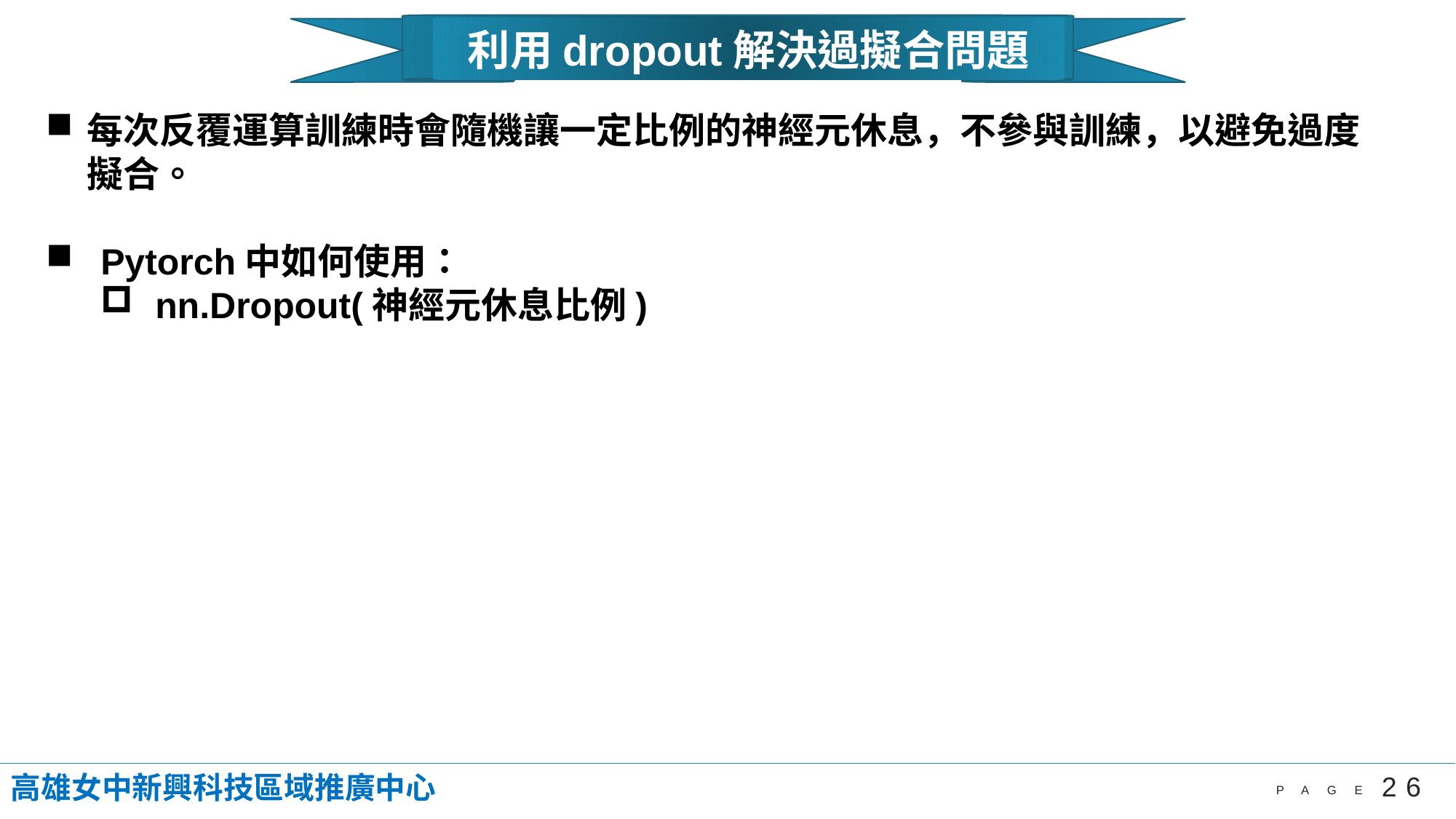

利用dropout解決過擬合問題
每次反覆運算訓練時會隨機讓一定比例的神經元休息，不參與訓練，以避免過度擬合。

Pytorch中如何使用：
nn.Dropout(神經元休息比例)
高雄女中新興科技區域推廣中心